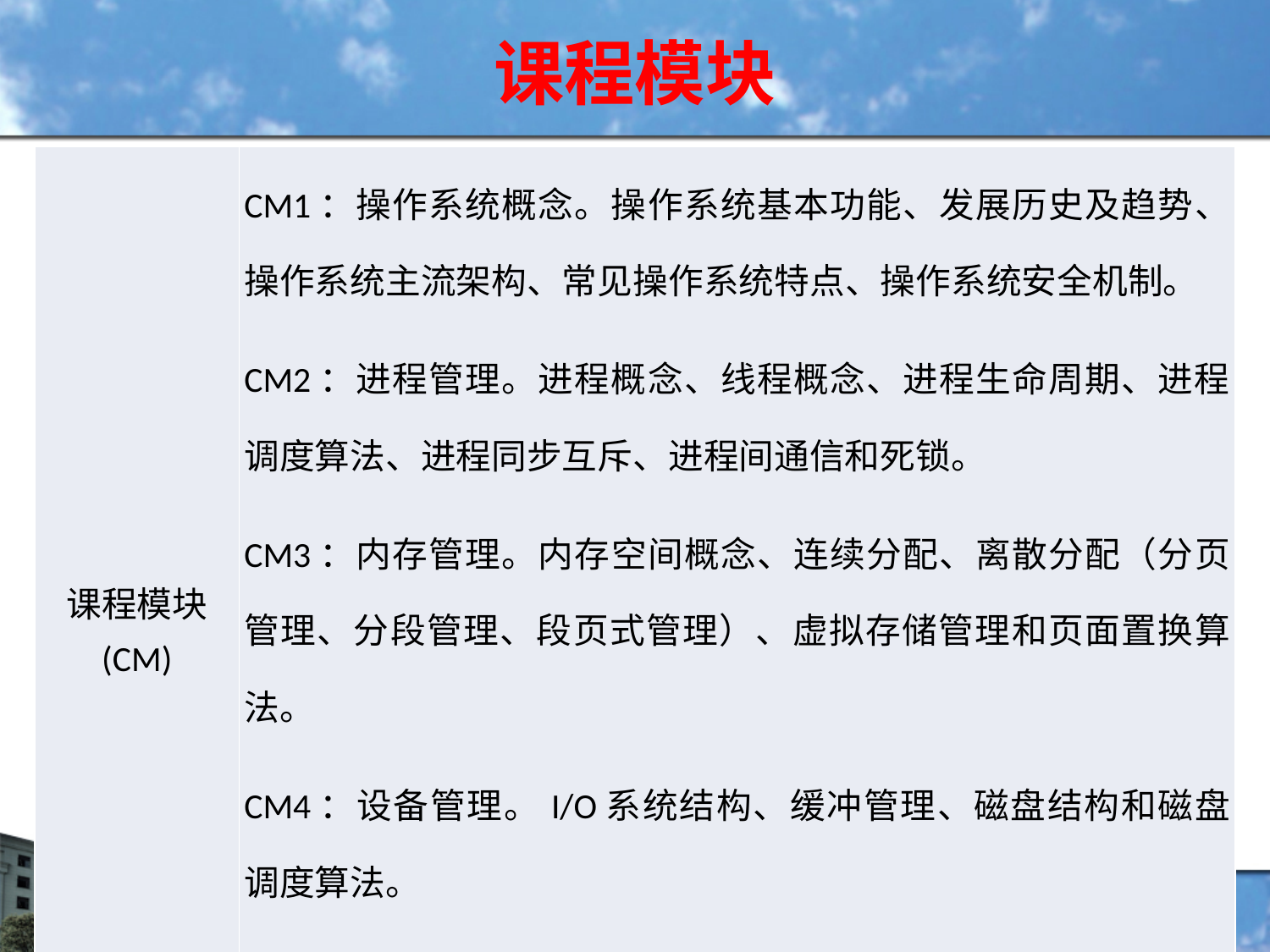

# 课程模块
| 课程模块 (CM) | CM1：操作系统概念。操作系统基本功能、发展历史及趋势、操作系统主流架构、常见操作系统特点、操作系统安全机制。 CM2：进程管理。进程概念、线程概念、进程生命周期、进程调度算法、进程同步互斥、进程间通信和死锁。 CM3：内存管理。内存空间概念、连续分配、离散分配（分页管理、分段管理、段页式管理）、虚拟存储管理和页面置换算法。 CM4：设备管理。I/O系统结构、缓冲管理、磁盘结构和磁盘调度算法。 CM5：文件管理。文件系统的作用、逻辑结构、物理结构、目录、文件共享和文件系统的一致性。 |
| --- | --- |